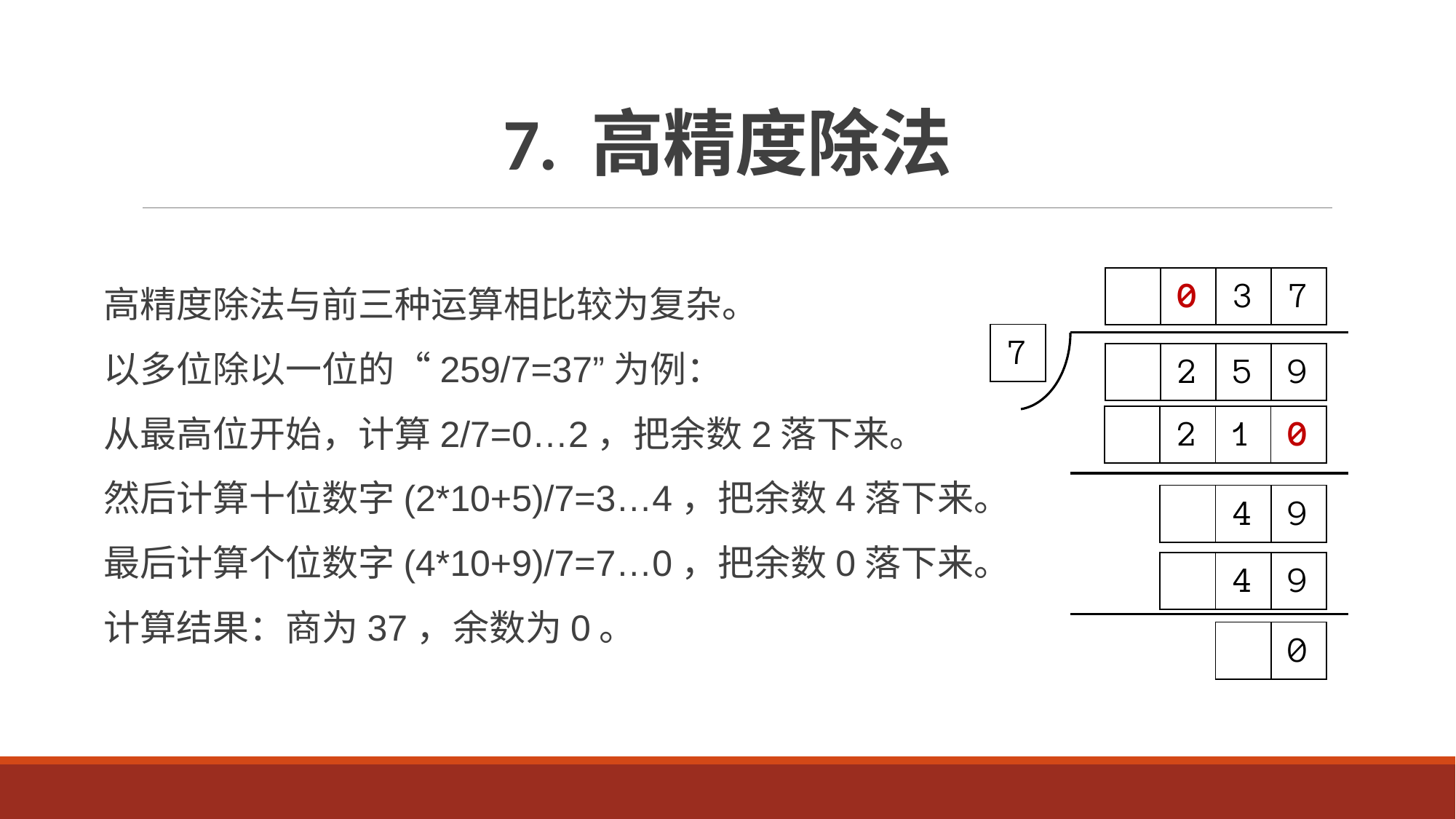

# 7. 高精度除法
高精度除法与前三种运算相比较为复杂。
以多位除以一位的“259/7=37”为例：
从最高位开始，计算2/7=0…2，把余数2落下来。
然后计算十位数字(2*10+5)/7=3…4，把余数4落下来。
最后计算个位数字(4*10+9)/7=7…0，把余数0落下来。
计算结果：商为37，余数为0。
|  | 0 | 3 | 7 |
| --- | --- | --- | --- |

| 7 |
| --- |
|  | 2 | 5 | 9 |
| --- | --- | --- | --- |
|  | 2 | 1 | 0 |
| --- | --- | --- | --- |
|  | 4 | 9 |
| --- | --- | --- |
|  | 4 | 9 |
| --- | --- | --- |
|  | 0 |
| --- | --- |